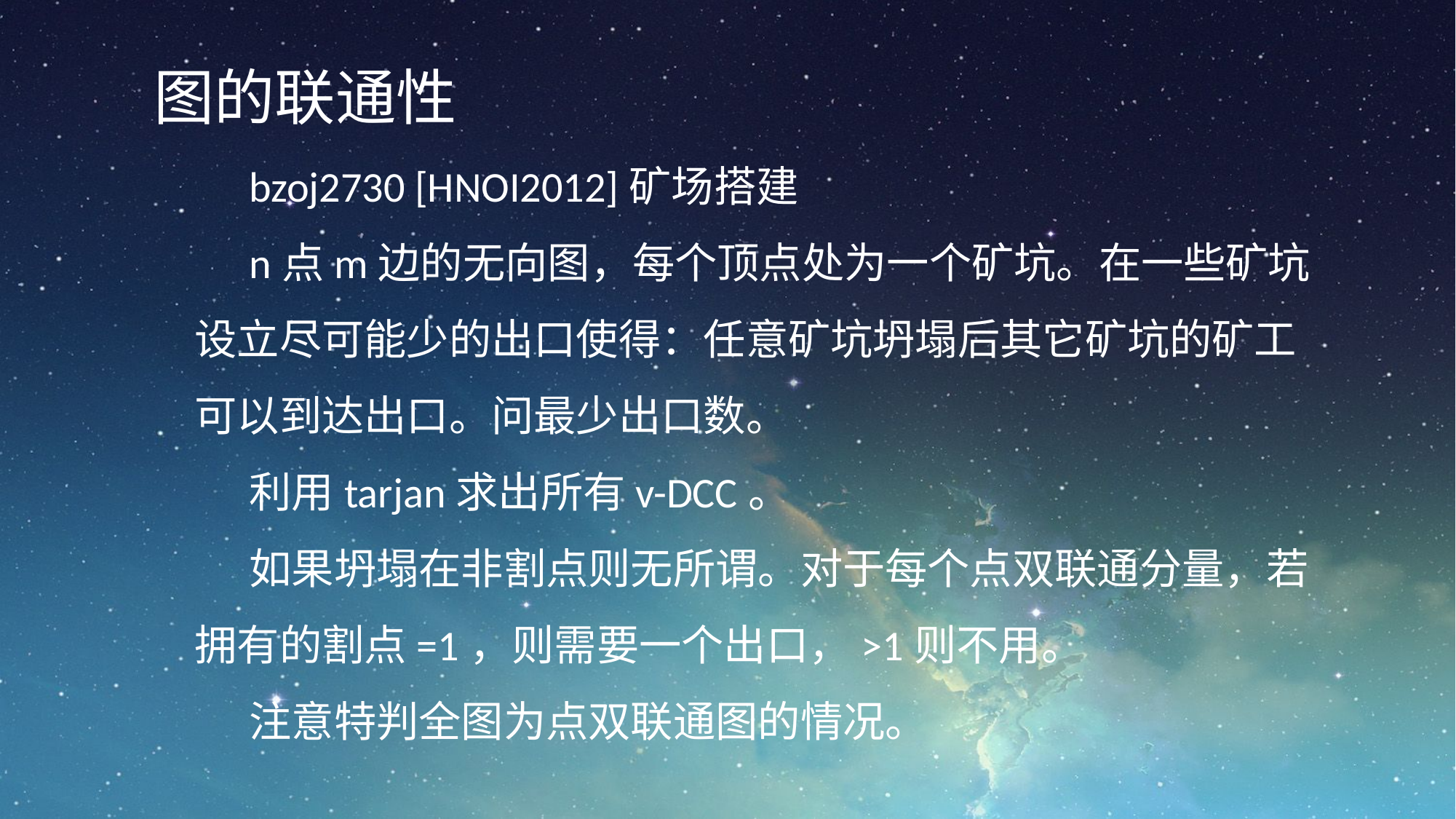

图的联通性
bzoj2730 [HNOI2012]矿场搭建
n点m边的无向图，每个顶点处为一个矿坑。在一些矿坑设立尽可能少的出口使得：任意矿坑坍塌后其它矿坑的矿工可以到达出口。问最少出口数。
利用tarjan求出所有v-DCC。
如果坍塌在非割点则无所谓。对于每个点双联通分量，若拥有的割点=1，则需要一个出口，>1则不用。
注意特判全图为点双联通图的情况。